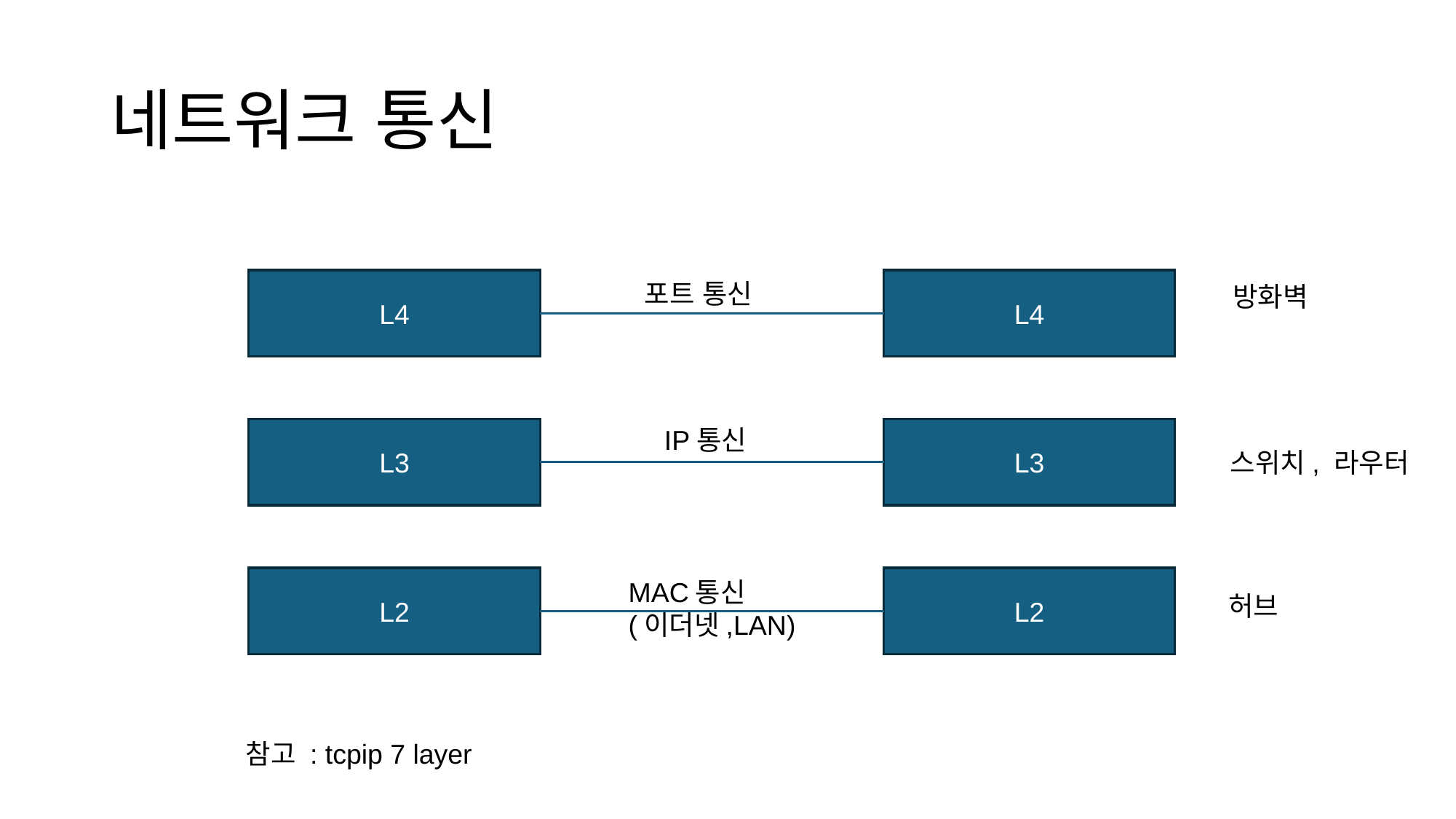

# 네트워크 통신
L4
L4
포트 통신
방화벽
IP통신
L3
L3
스위치, 라우터
L2
L2
MAC통신
(이더넷,LAN)
허브
참고 : tcpip 7 layer